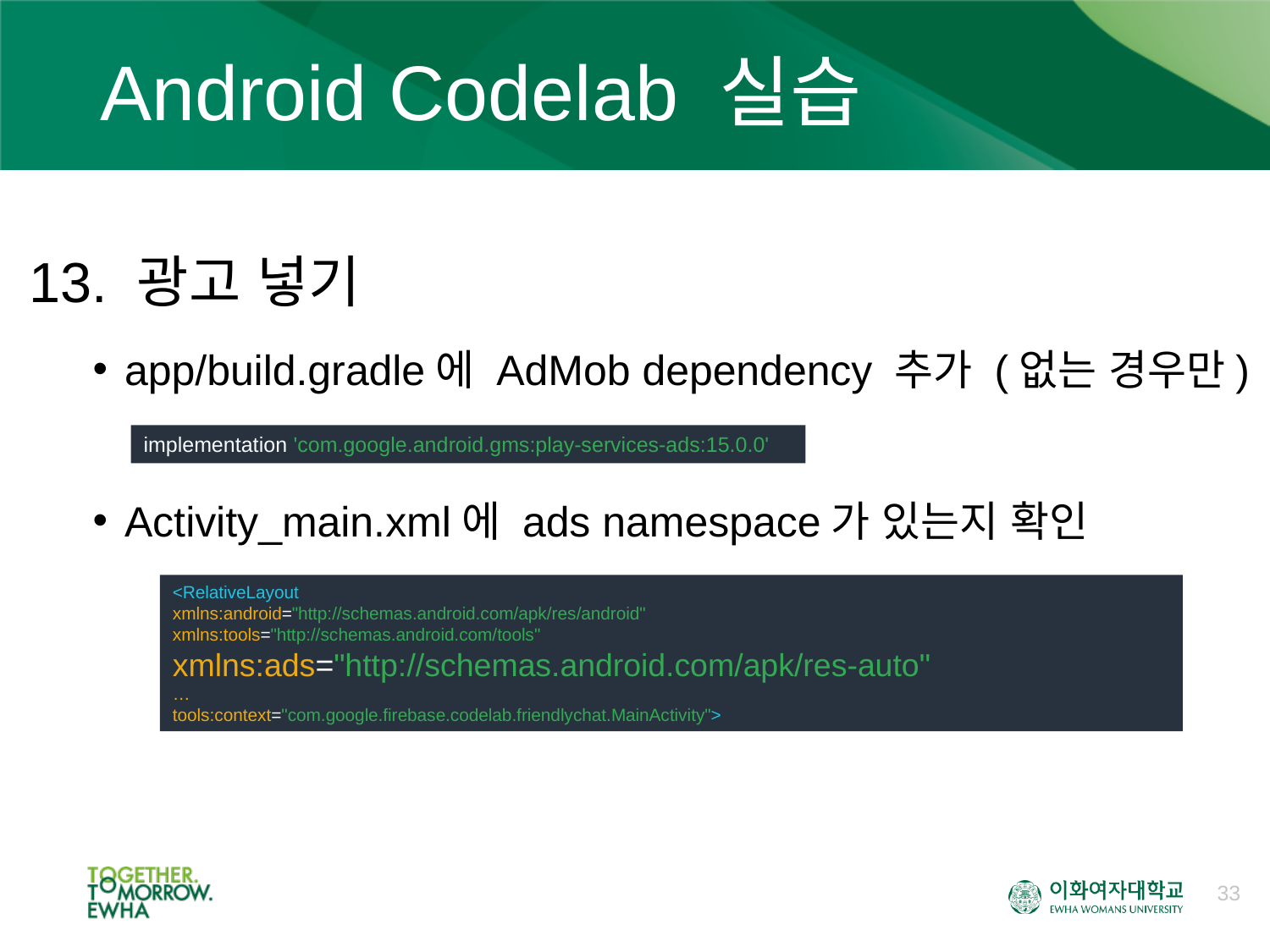

# Android Codelab 실습
13. 광고 넣기
app/build.gradle에 AdMob dependency 추가 (없는 경우만)

Activity_main.xml에 ads namespace가 있는지 확인
implementation 'com.google.android.gms:play-services-ads:15.0.0'
<RelativeLayout
xmlns:android="http://schemas.android.com/apk/res/android"
xmlns:tools="http://schemas.android.com/tools"
xmlns:ads="http://schemas.android.com/apk/res-auto"
…
tools:context="com.google.firebase.codelab.friendlychat.MainActivity">
33